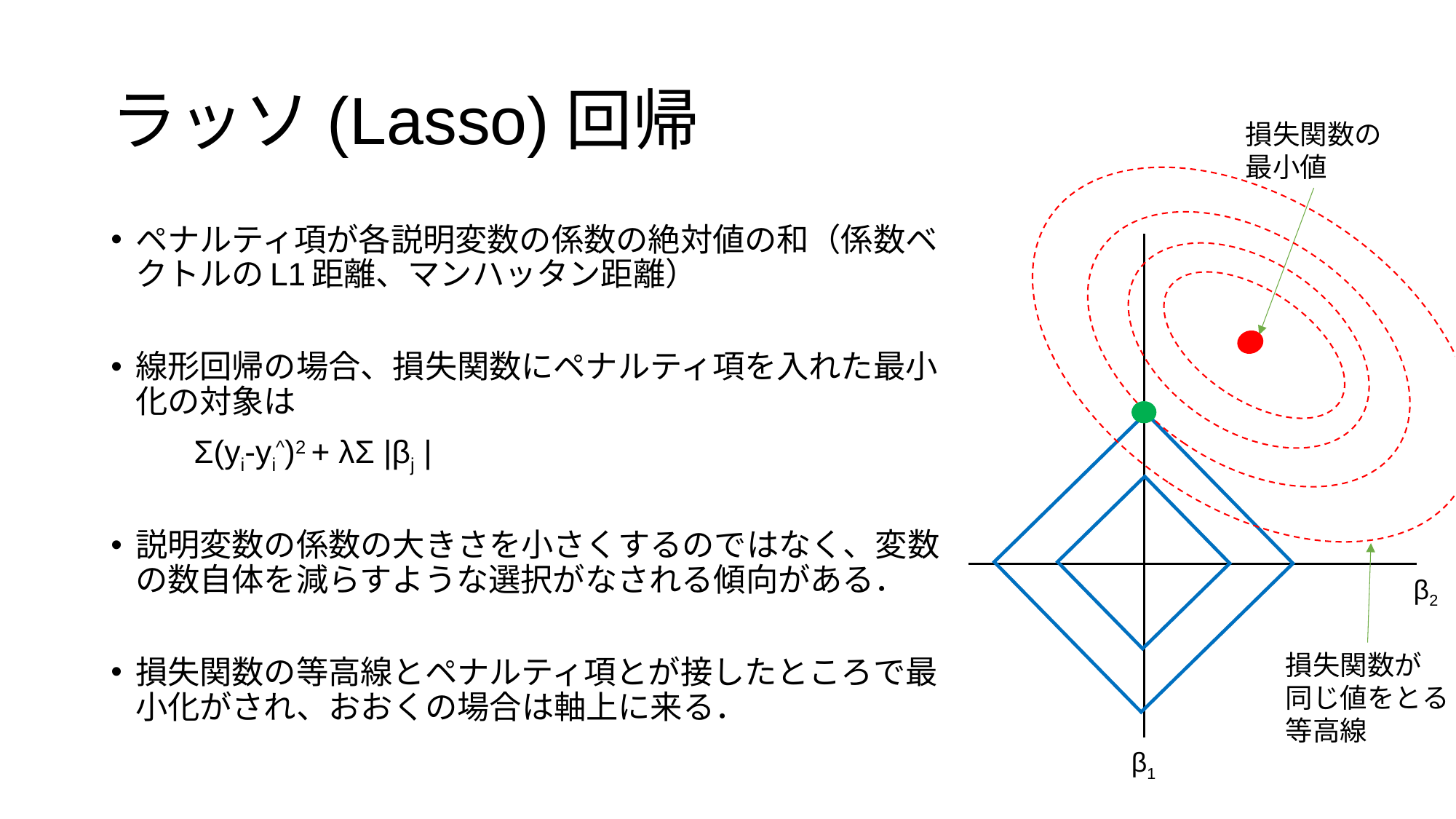

# ラッソ(Lasso)回帰

損失関数の
最小値
ペナルティ項が各説明変数の係数の絶対値の和（係数ベクトルのL1距離、マンハッタン距離）

線形回帰の場合、損失関数にペナルティ項を入れた最小化の対象は
		Σ(yi-yi^)2 + λΣ |βj |

説明変数の係数の大きさを小さくするのではなく、変数の数自体を減らすような選択がなされる傾向がある．

損失関数の等高線とペナルティ項とが接したところで最小化がされ、おおくの場合は軸上に来る．

β2
損失関数が
同じ値をとる
等高線
β1